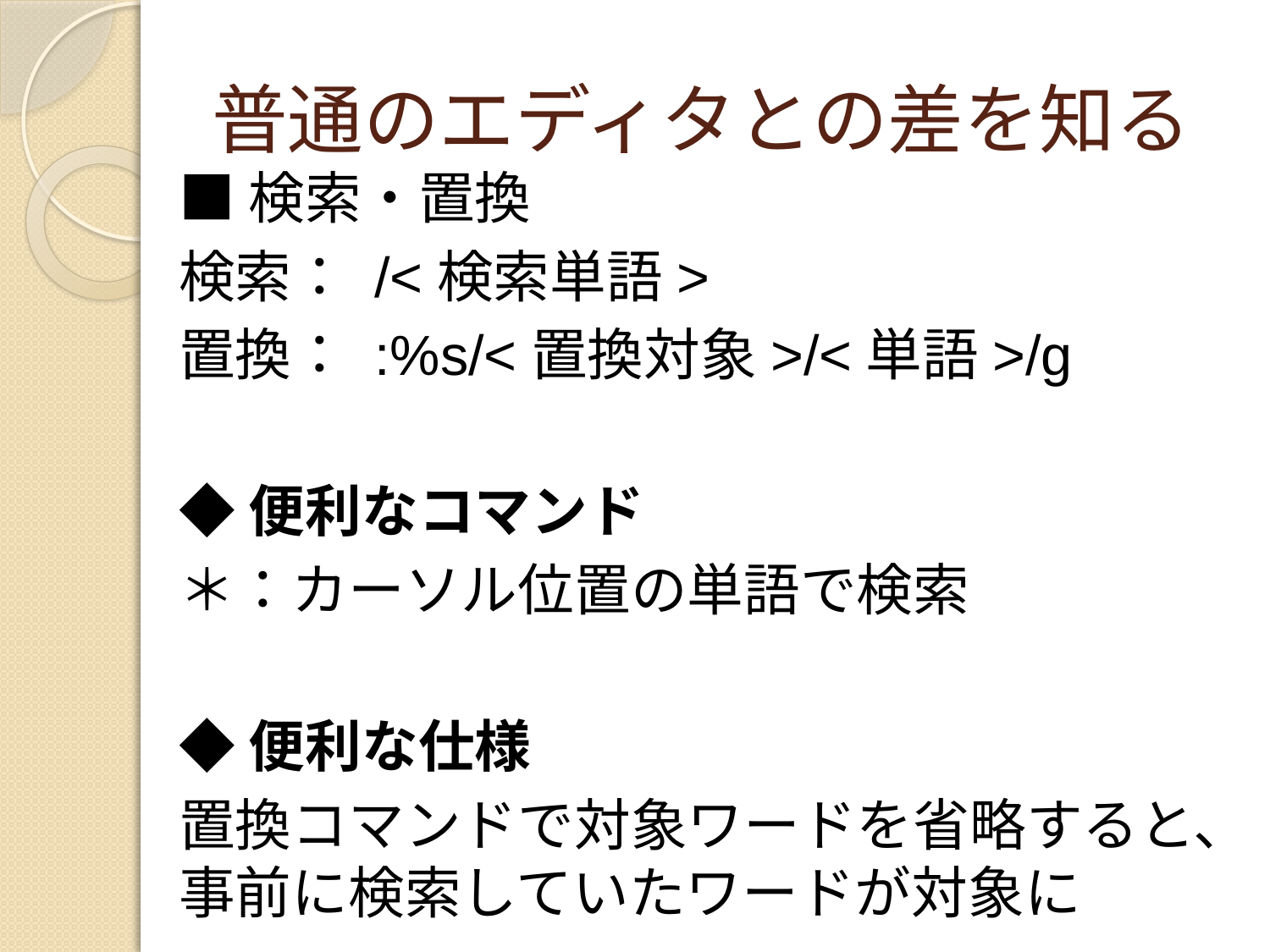

# 普通のエディタとの差を知る
■検索・置換
検索： /<検索単語>
置換： :%s/<置換対象>/<単語>/g

◆便利なコマンド
＊：カーソル位置の単語で検索

◆便利な仕様
置換コマンドで対象ワードを省略すると、事前に検索していたワードが対象に